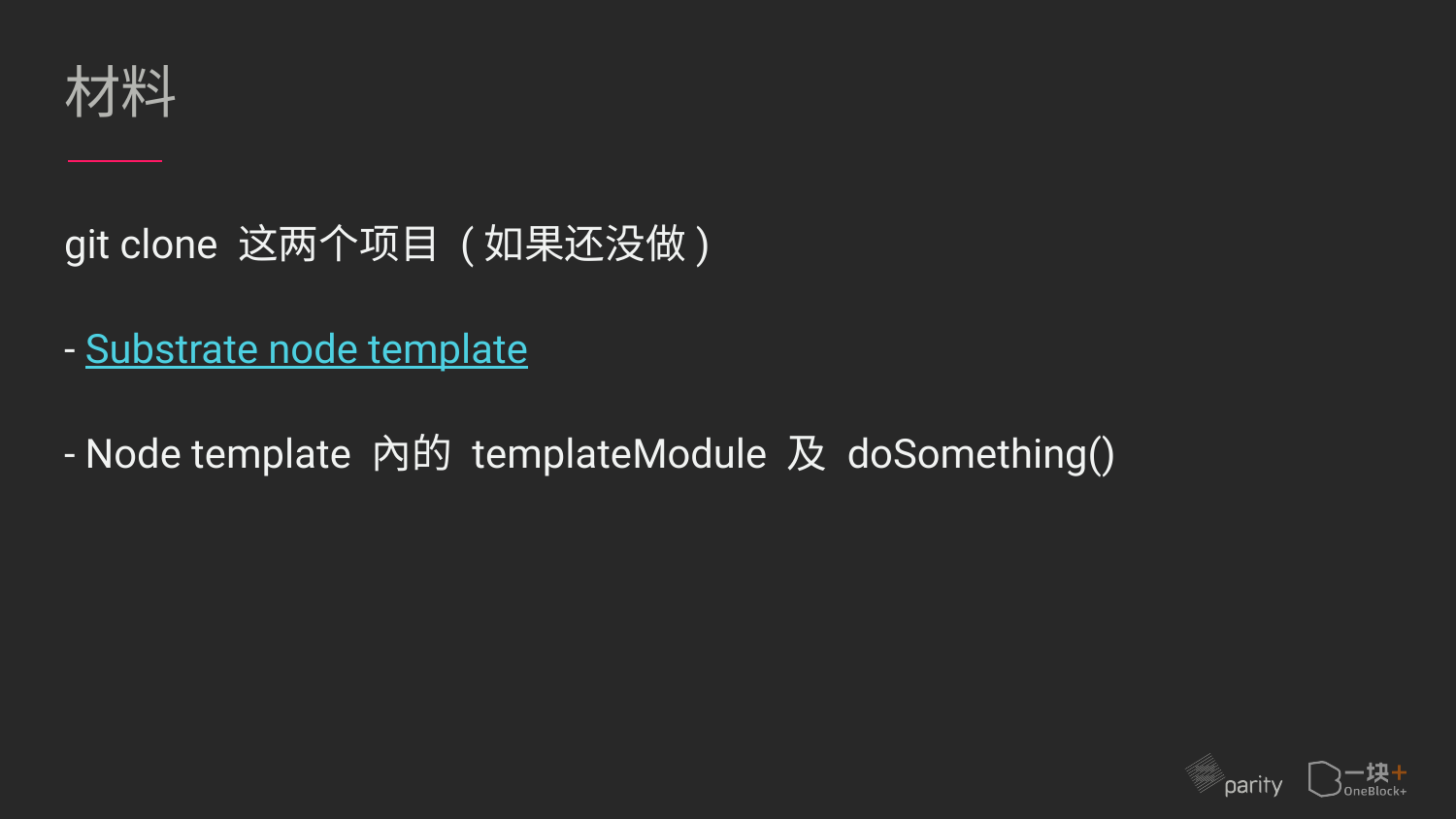

# 材料
git clone 这两个项目 (如果还没做)
- Substrate node template
- Node template 內的 templateModule 及 doSomething()